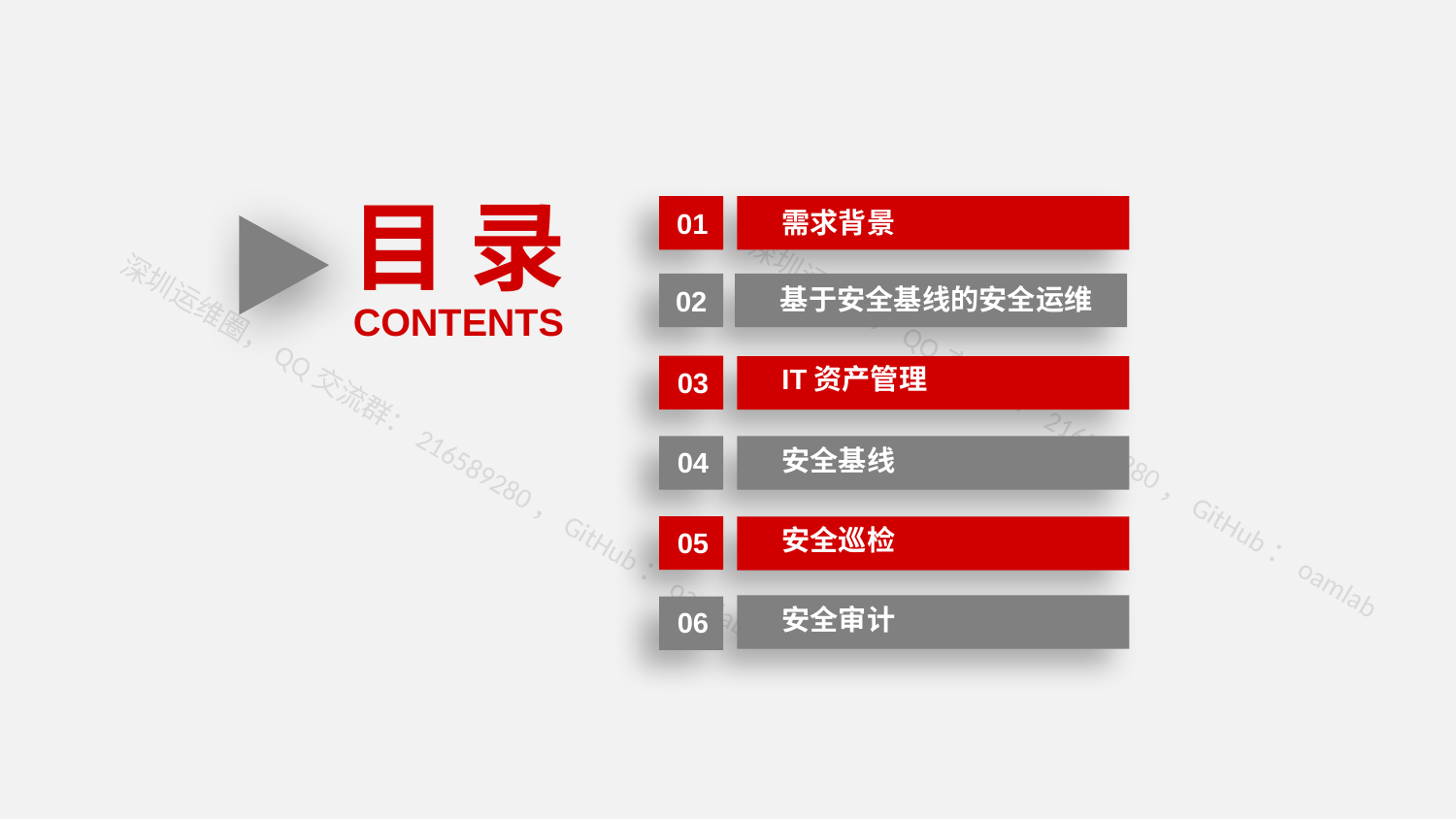

目 录
CONTENTS
需求背景

01

    基于安全基线的安全运维

02
IT资产管理

03
安全基线

04
安全巡检

05
安全审计

06